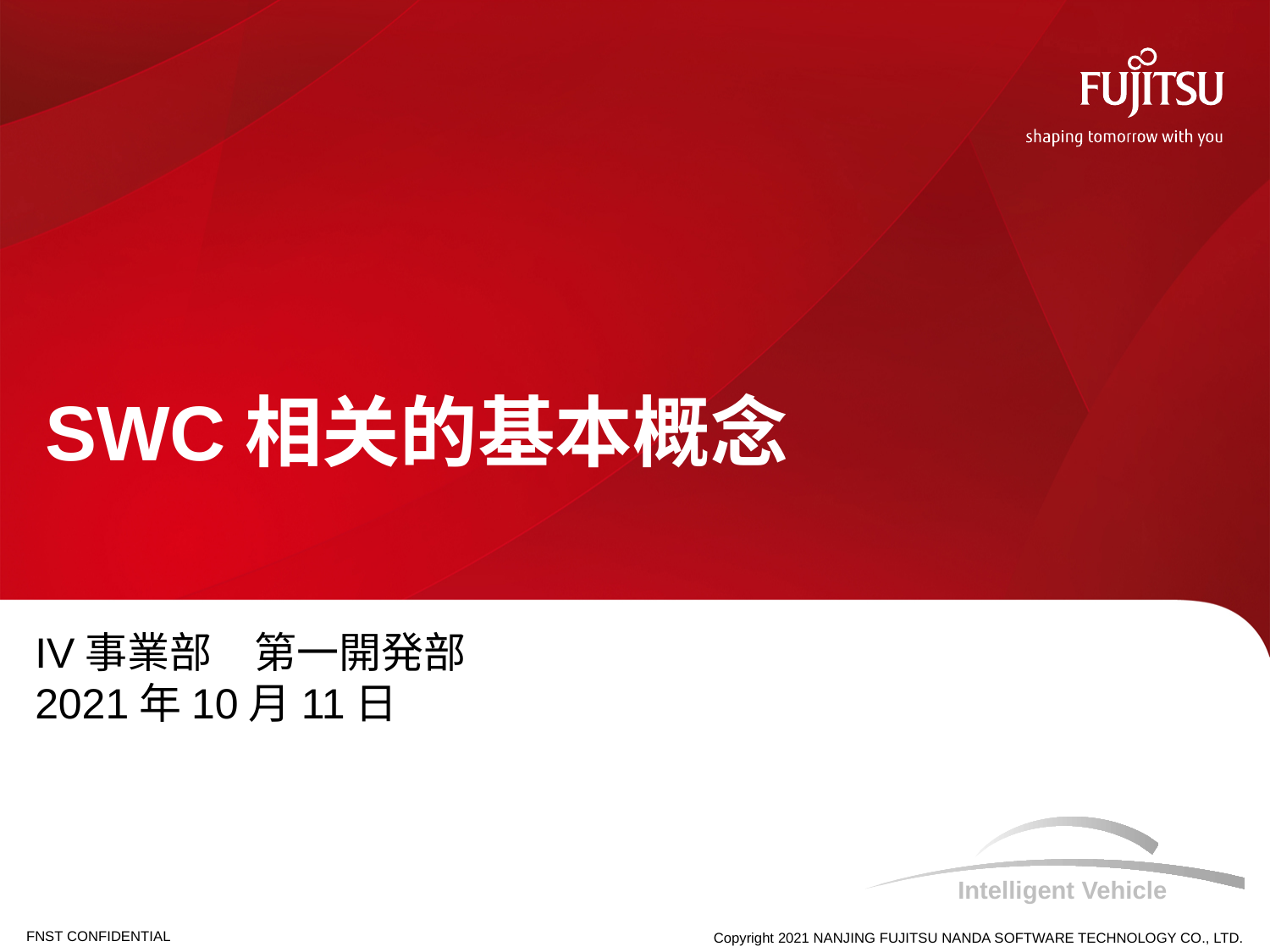

# SWC相关的基本概念
IV事業部　第一開発部
2021年10月11日
Copyright 2021 NANJING FUJITSU NANDA SOFTWARE TECHNOLOGY CO., LTD.